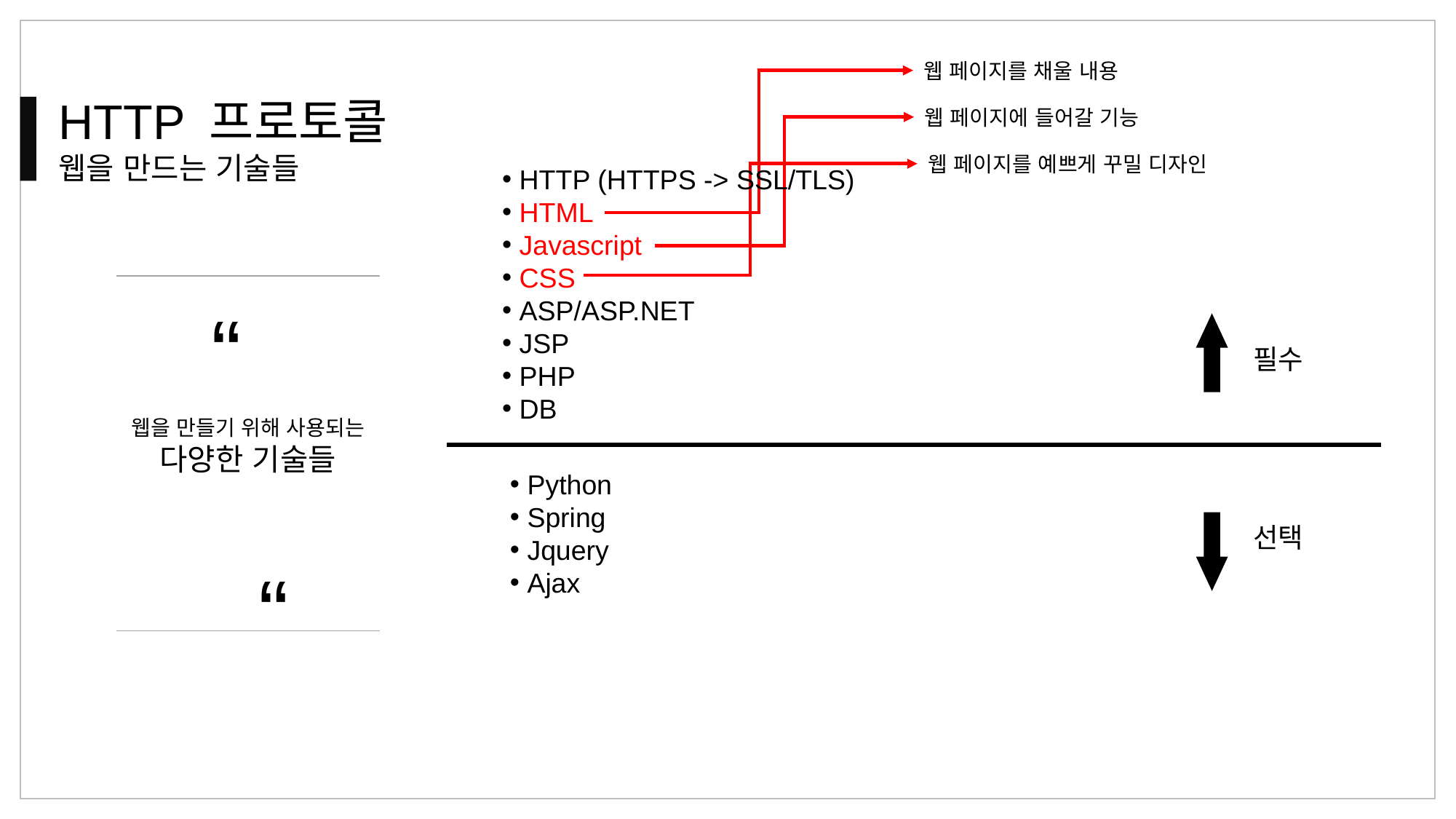

웹 페이지를 채울 내용
HTTP 프로토콜
웹을 만드는 기술들

웹 페이지에 들어갈 기능
웹 페이지를 예쁘게 꾸밀 디자인
 HTTP (HTTPS -> SSL/TLS)
 HTML
 Javascript
 CSS
 ASP/ASP.NET
 JSP
 PHP
 DB

“
“

필수

웹을 만들기 위해 사용되는
다양한 기술들
 Python
 Spring
 Jquery
 Ajax

선택